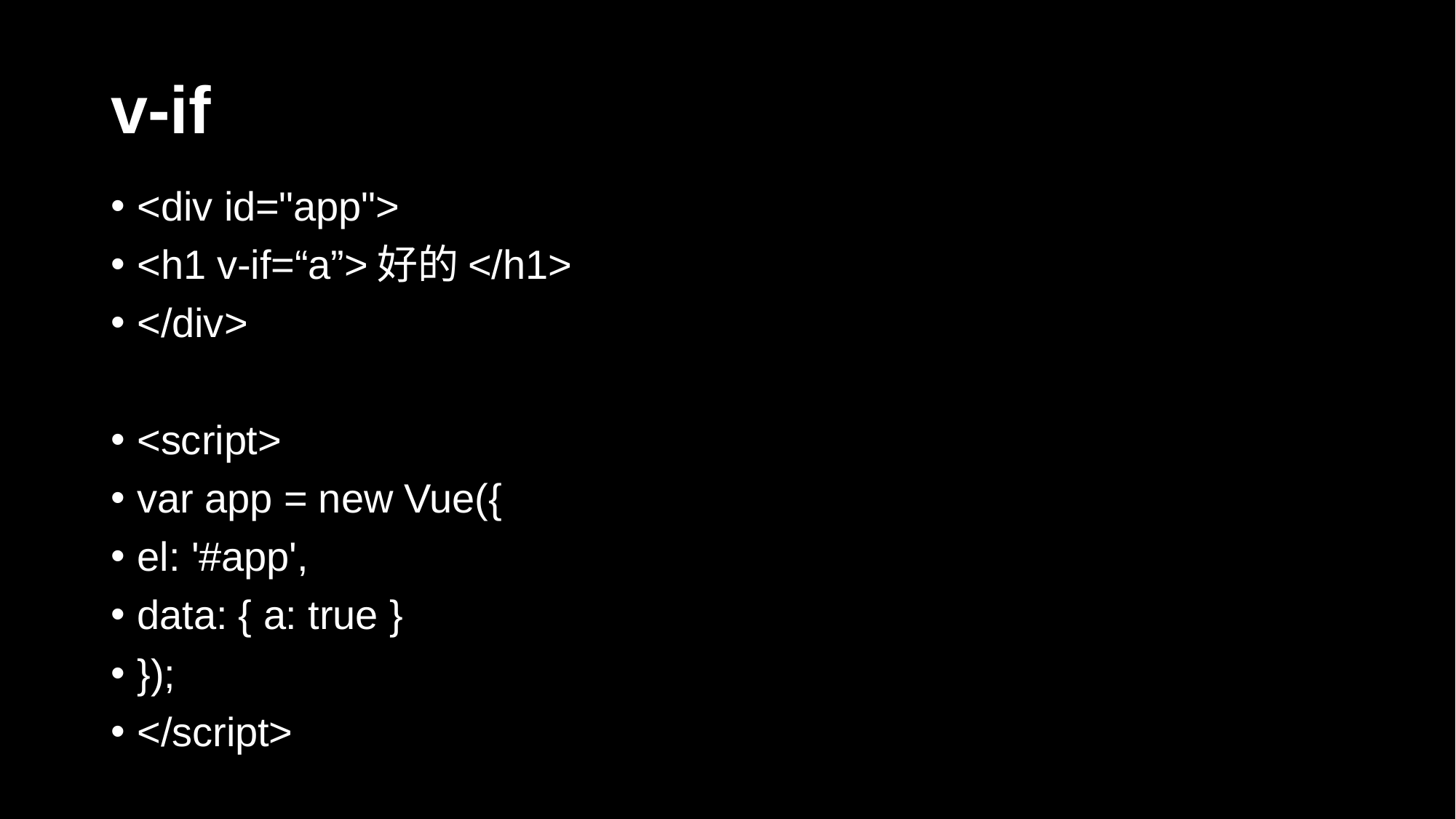

# v-if
<div id="app">
<h1 v-if=“a”>好的</h1>
</div>

<script>
var app = new Vue({
el: '#app',
data: { a: true }
});
</script>